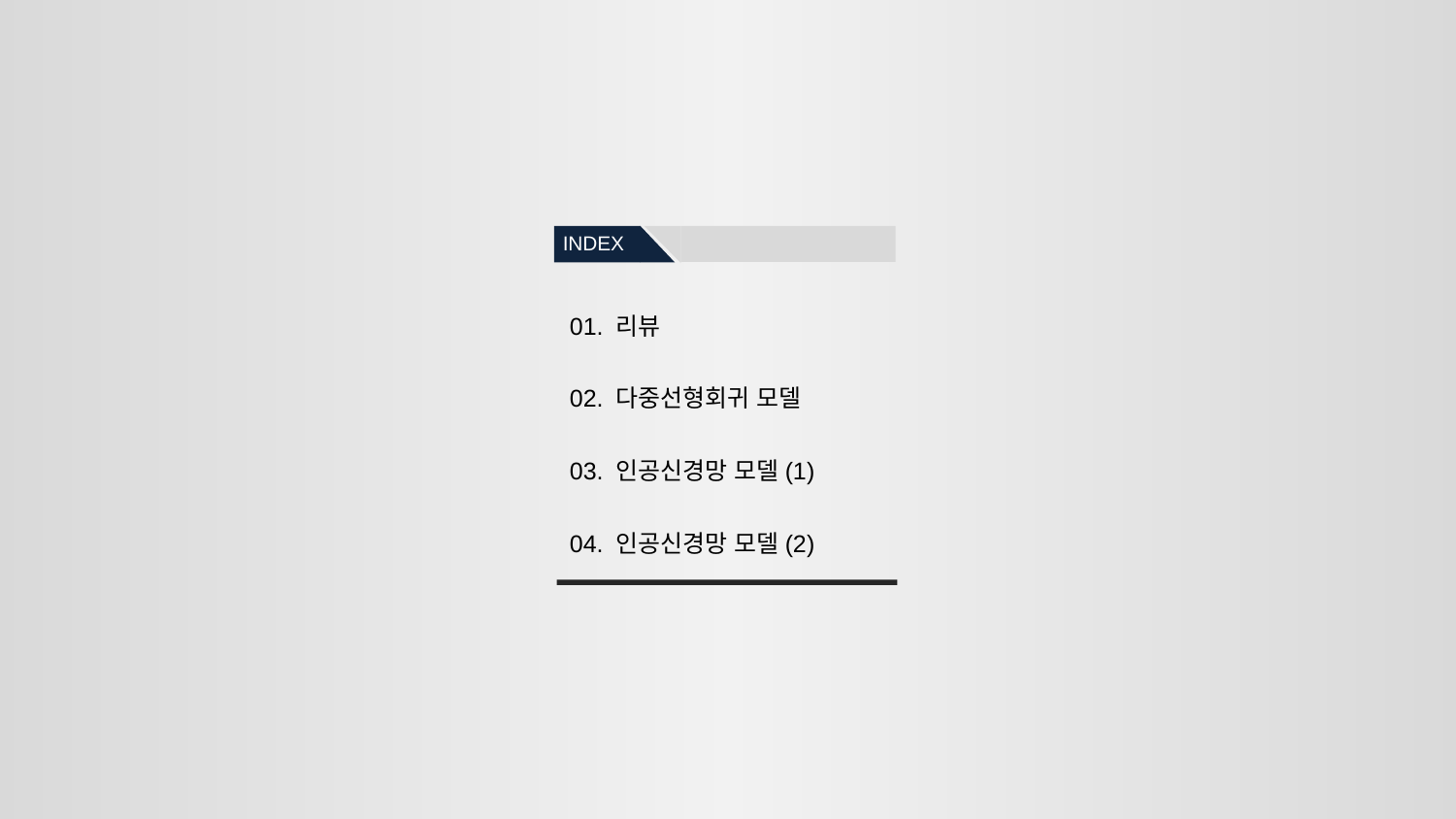

INDEX

01. 리뷰
02. 다중선형회귀 모델
03. 인공신경망 모델(1)
04. 인공신경망 모델(2)